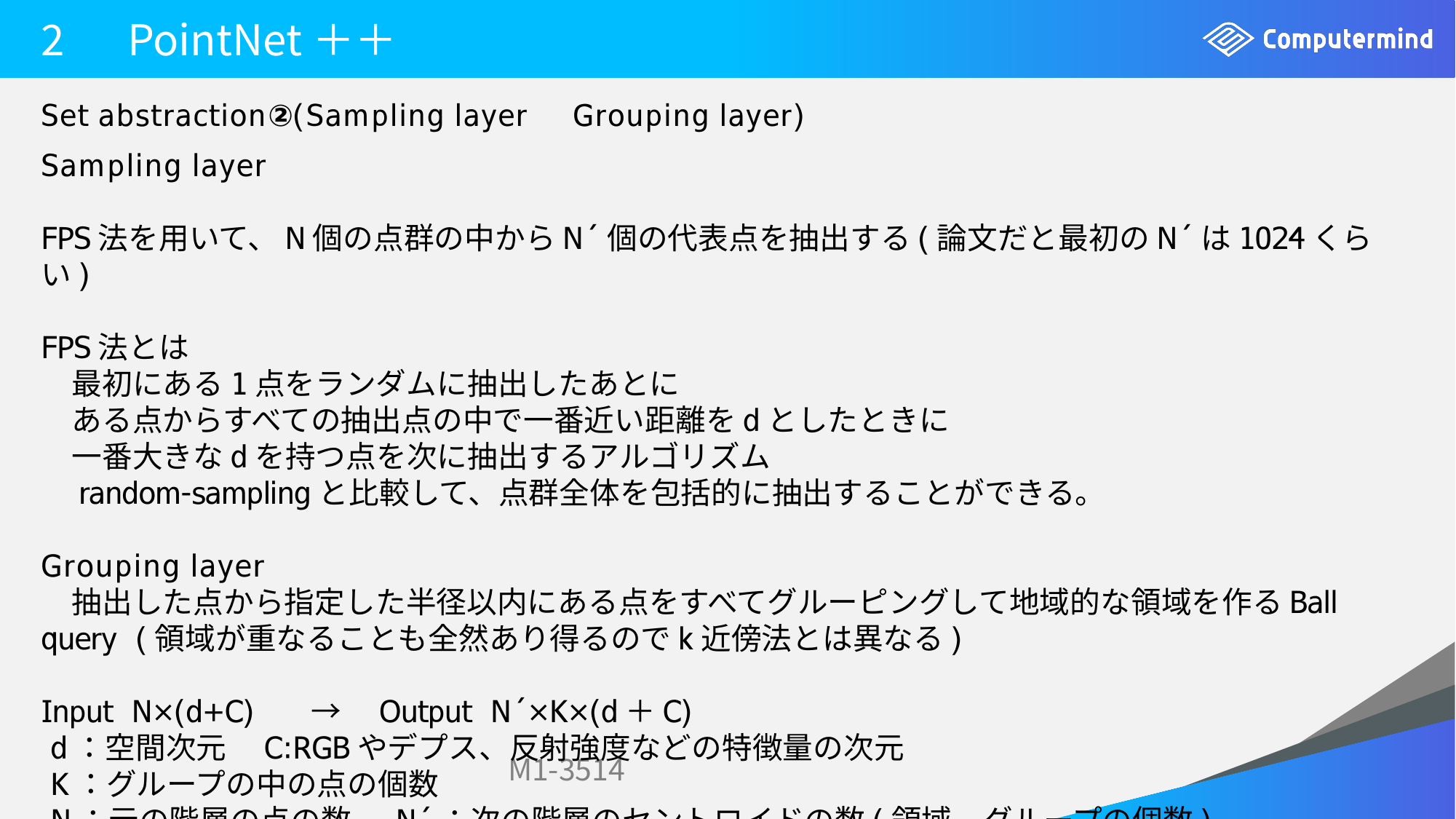

# 2　PointNet＋＋
Set abstraction②(Sampling layer　Grouping layer)
Sampling layer

FPS法を用いて、N個の点群の中からN´個の代表点を抽出する(論文だと最初のN´は1024くらい)

FPS法とは
　最初にある1点をランダムに抽出したあとに
　ある点からすべての抽出点の中で一番近い距離をdとしたときに
　一番大きなdを持つ点を次に抽出するアルゴリズム
　random-samplingと比較して、点群全体を包括的に抽出することができる。

Grouping layer
　抽出した点から指定した半径以内にある点をすべてグルーピングして地域的な領域を作るBall query  (領域が重なることも全然あり得るのでk近傍法とは異なる)

Input  N×(d+C)  　→　Output  N´×K×(d＋C)
 d：空間次元　C:RGBやデプス、反射強度などの特徴量の次元
 K：グループの中の点の個数
 N：元の階層の点の数　 N´：次の階層のセントロイドの数(領域、グループの個数)

M1-3514